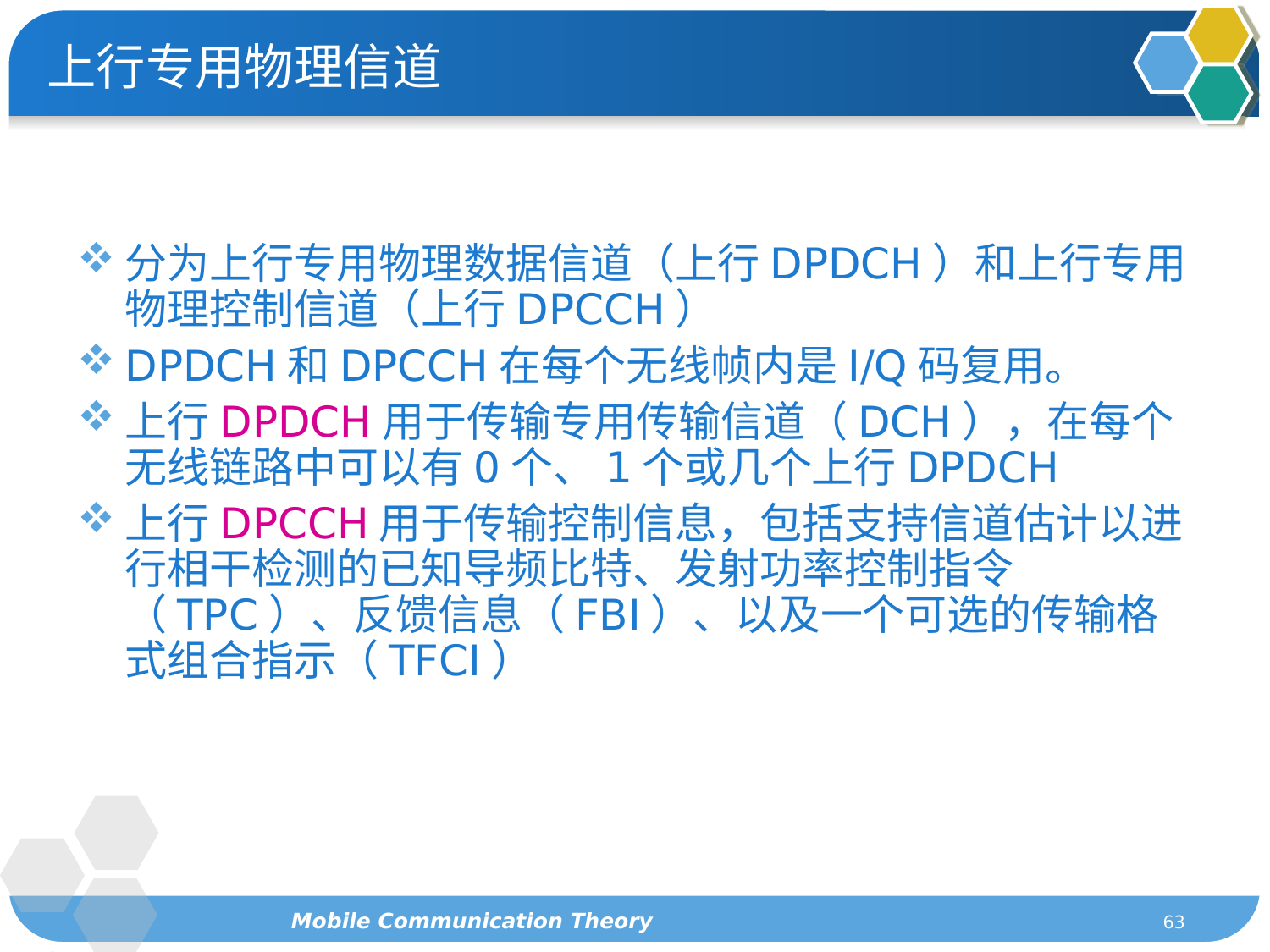

上行专用物理信道
分为上行专用物理数据信道（上行DPDCH）和上行专用物理控制信道（上行DPCCH）
DPDCH和DPCCH在每个无线帧内是I/Q码复用。
上行DPDCH用于传输专用传输信道（DCH），在每个无线链路中可以有0个、1个或几个上行DPDCH
上行DPCCH用于传输控制信息，包括支持信道估计以进行相干检测的已知导频比特、发射功率控制指令（TPC）、反馈信息（FBI）、以及一个可选的传输格式组合指示（TFCI）
Mobile Communication Theory